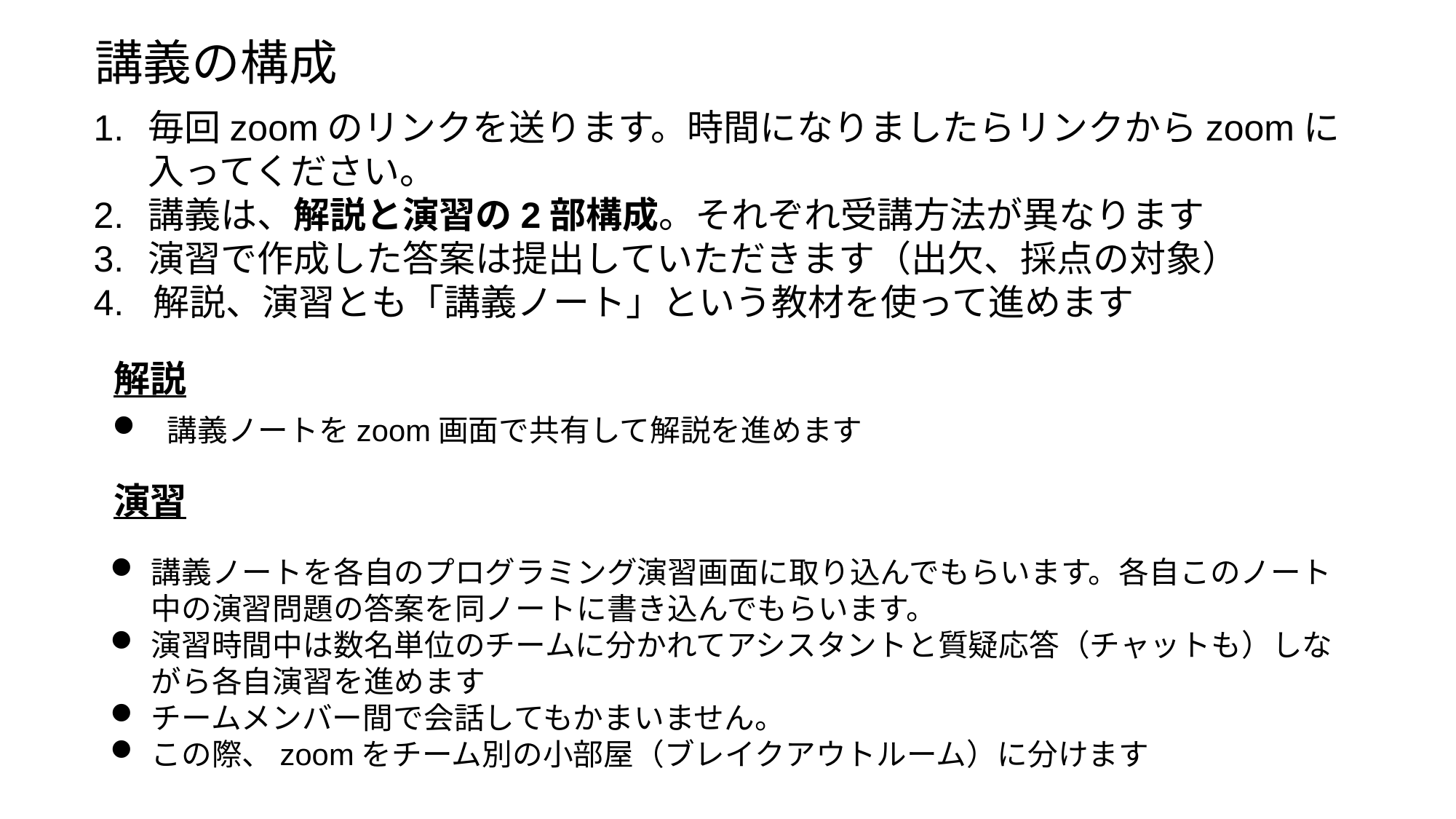

講義の構成
毎回zoomのリンクを送ります。時間になりましたらリンクからzoomに入ってください。
講義は、解説と演習の2部構成。それぞれ受講方法が異なります
演習で作成した答案は提出していただきます（出欠、採点の対象）
4.  解説、演習とも「講義ノート」という教材を使って進めます
解説
講義ノートをzoom画面で共有して解説を進めます
演習
講義ノートを各自のプログラミング演習画面に取り込んでもらいます。各自このノート中の演習問題の答案を同ノートに書き込んでもらいます。
演習時間中は数名単位のチームに分かれてアシスタントと質疑応答（チャットも）しながら各自演習を進めます
チームメンバー間で会話してもかまいません。
この際、zoomをチーム別の小部屋（ブレイクアウトルーム）に分けます